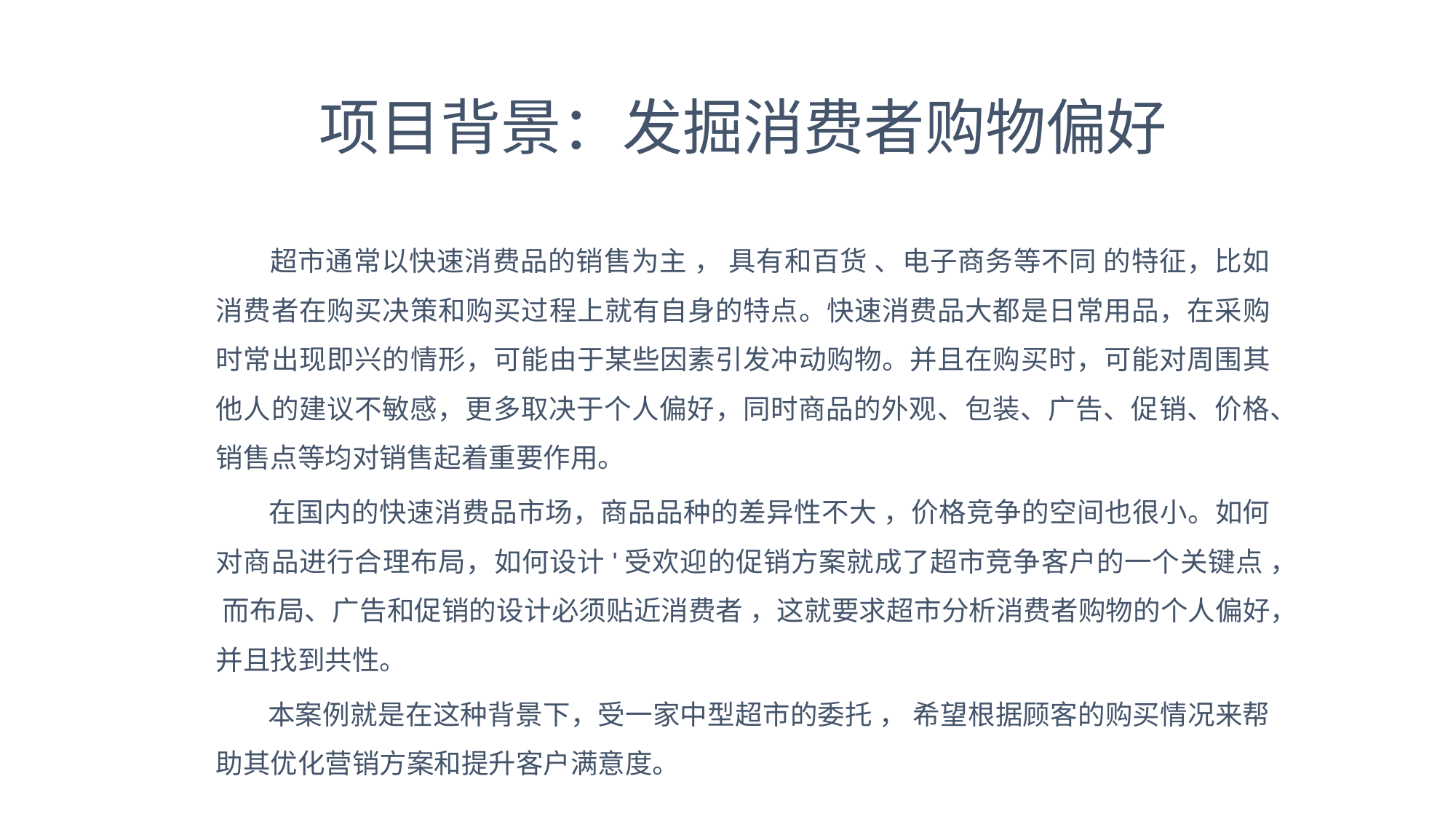

项目背景：发掘消费者购物偏好
       超市通常以快速消费品的销售为主 ， 具有和百货 、电子商务等不同 的特征，比如消费者在购买决策和购买过程上就有自身的特点。快速消费品大都是日常用品，在采购时常出现即兴的情形，可能由于某些因素引发冲动购物。并且在购买时，可能对周围其他人的建议不敏感，更多取决于个人偏好，同时商品的外观、包装、广告、促销、价格、销售点等均对销售起着重要作用。
       在国内的快速消费品市场，商品品种的差异性不大 ，价格竞争的空间也很小。如何对商品进行合理布局，如何设计'受欢迎的促销方案就成了超市竞争客户的一个关键点 ， 而布局、广告和促销的设计必须贴近消费者 ，这就要求超市分析消费者购物的个人偏好，并且找到共性。
       本案例就是在这种背景下，受一家中型超市的委托 ， 希望根据顾客的购买情况来帮助其优化营销方案和提升客户满意度。